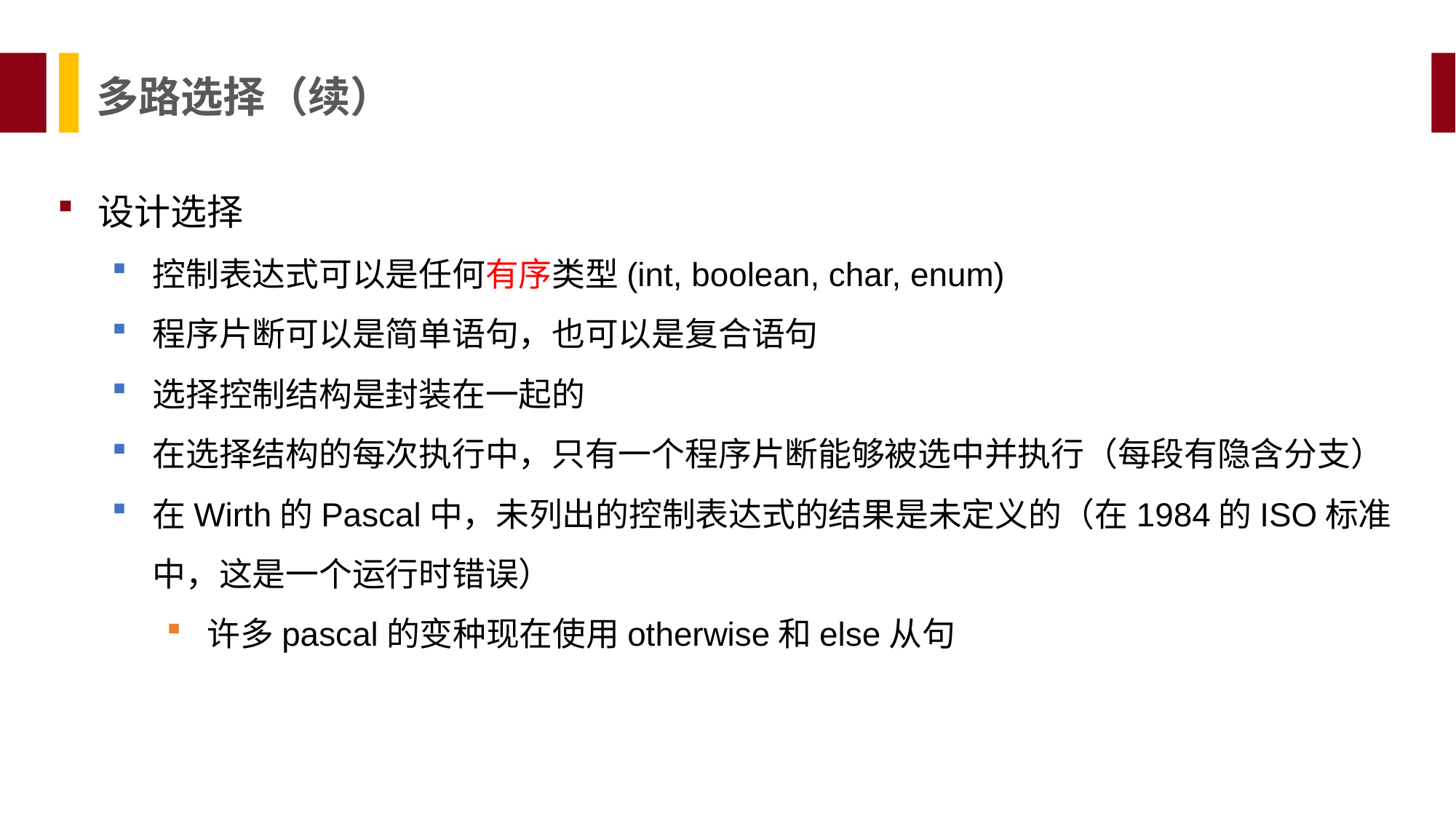

多路选择（续）
设计选择
控制表达式可以是任何有序类型(int, boolean, char, enum)
程序片断可以是简单语句，也可以是复合语句
选择控制结构是封装在一起的
在选择结构的每次执行中，只有一个程序片断能够被选中并执行（每段有隐含分支）
在Wirth的Pascal中，未列出的控制表达式的结果是未定义的（在1984的ISO标准中，这是一个运行时错误）
许多pascal的变种现在使用otherwise和else从句